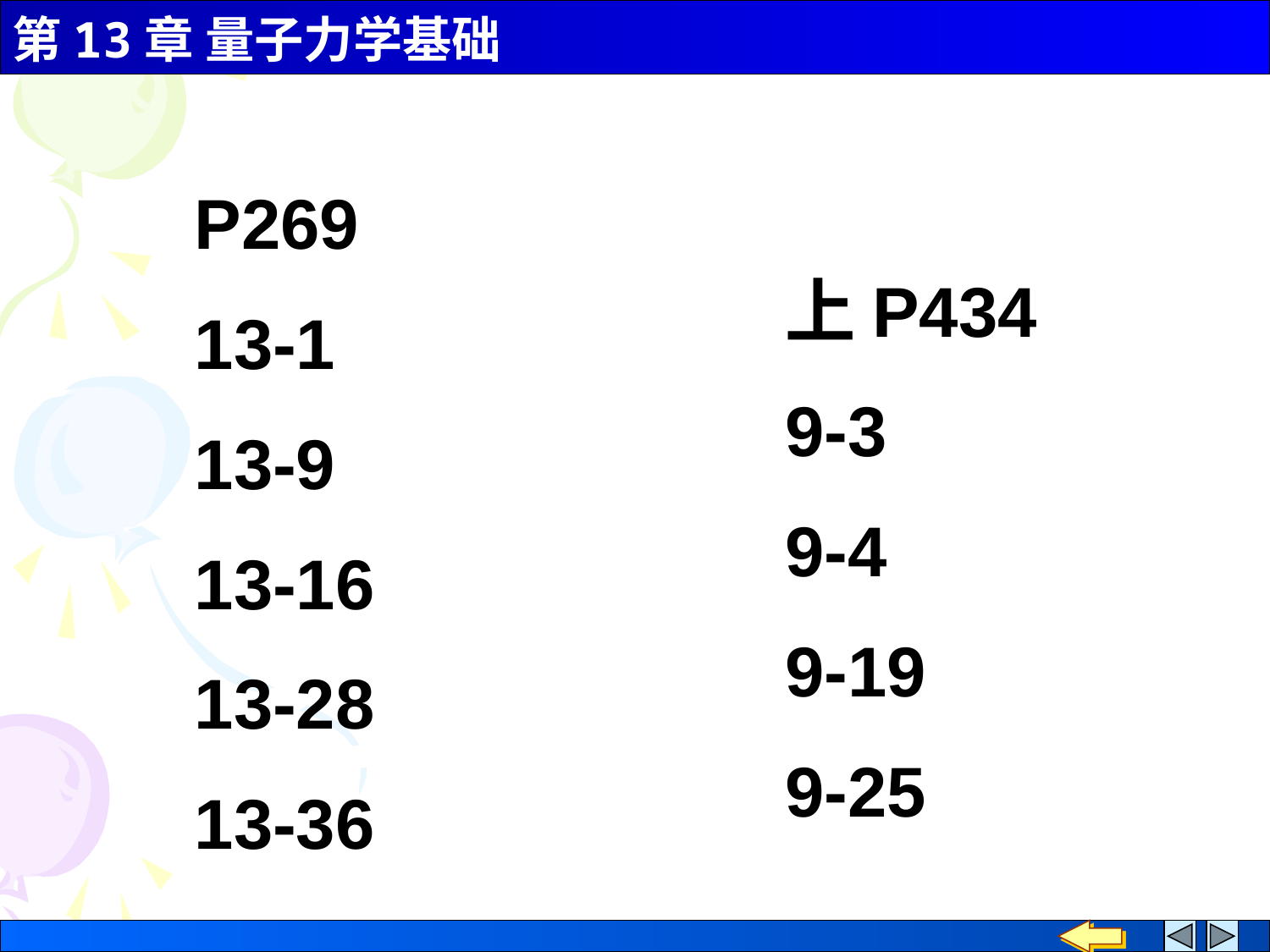

P269
13-1
13-9
13-16
13-28
13-36
上P434
9-3
9-4
9-19
9-25